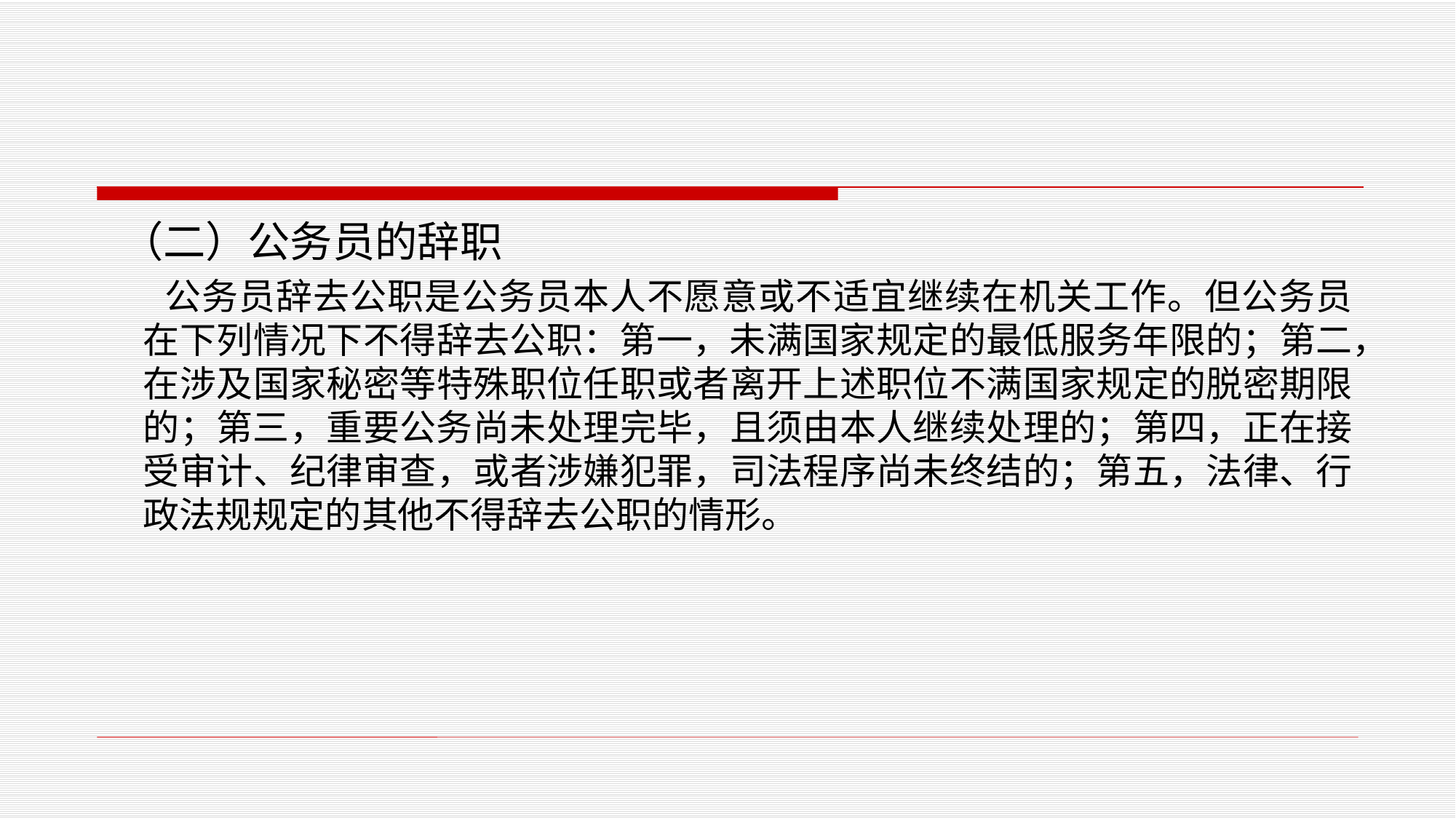

#
 （二）公务员的辞职
      公务员辞去公职是公务员本人不愿意或不适宜继续在机关工作。但公务员在下列情况下不得辞去公职：第一，未满国家规定的最低服务年限的；第二，在涉及国家秘密等特殊职位任职或者离开上述职位不满国家规定的脱密期限的；第三，重要公务尚未处理完毕，且须由本人继续处理的；第四，正在接受审计、纪律审查，或者涉嫌犯罪，司法程序尚未终结的；第五，法律、行政法规规定的其他不得辞去公职的情形。